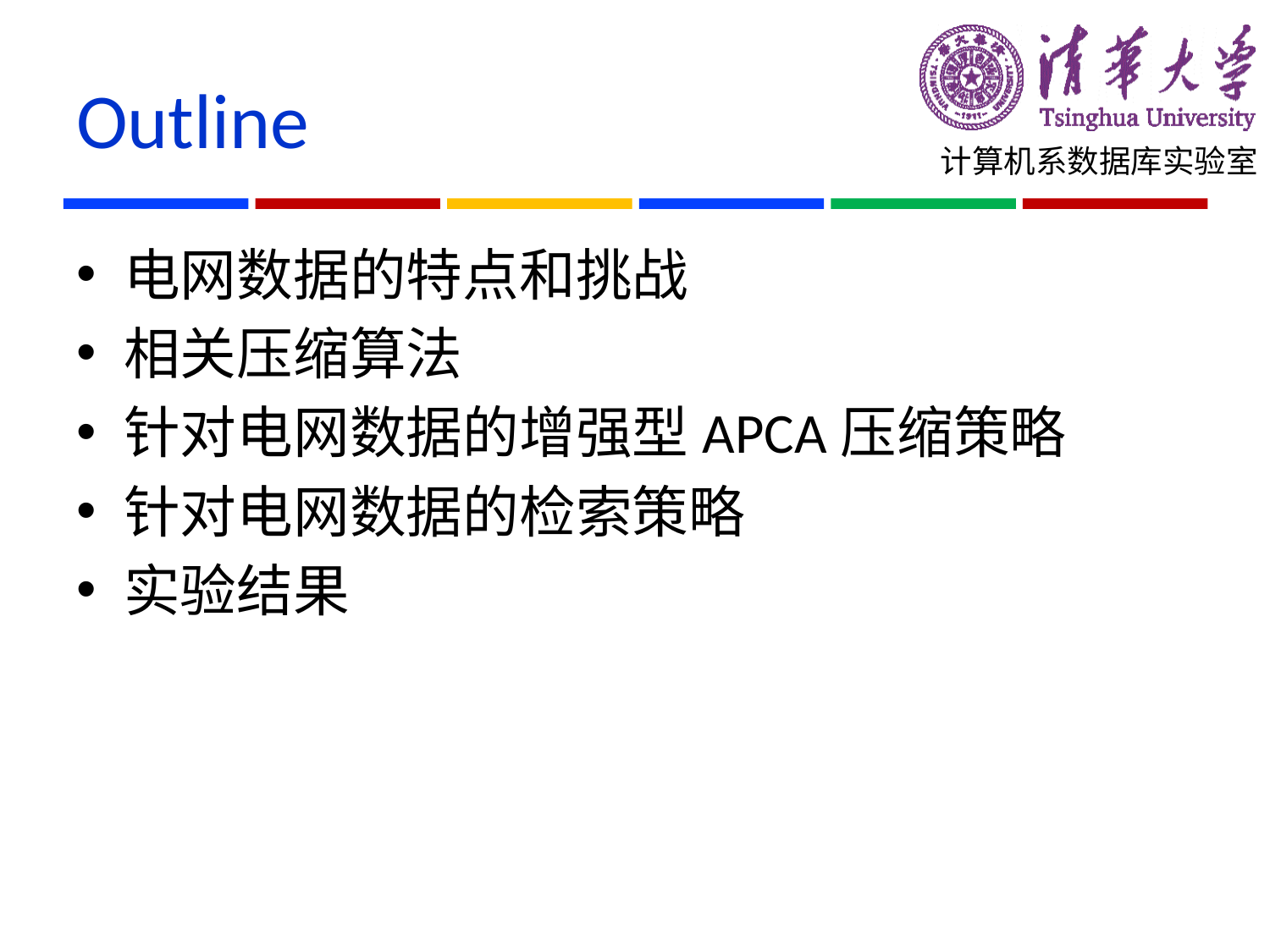

# Outline
电网数据的特点和挑战
相关压缩算法
针对电网数据的增强型APCA压缩策略
针对电网数据的检索策略
实验结果